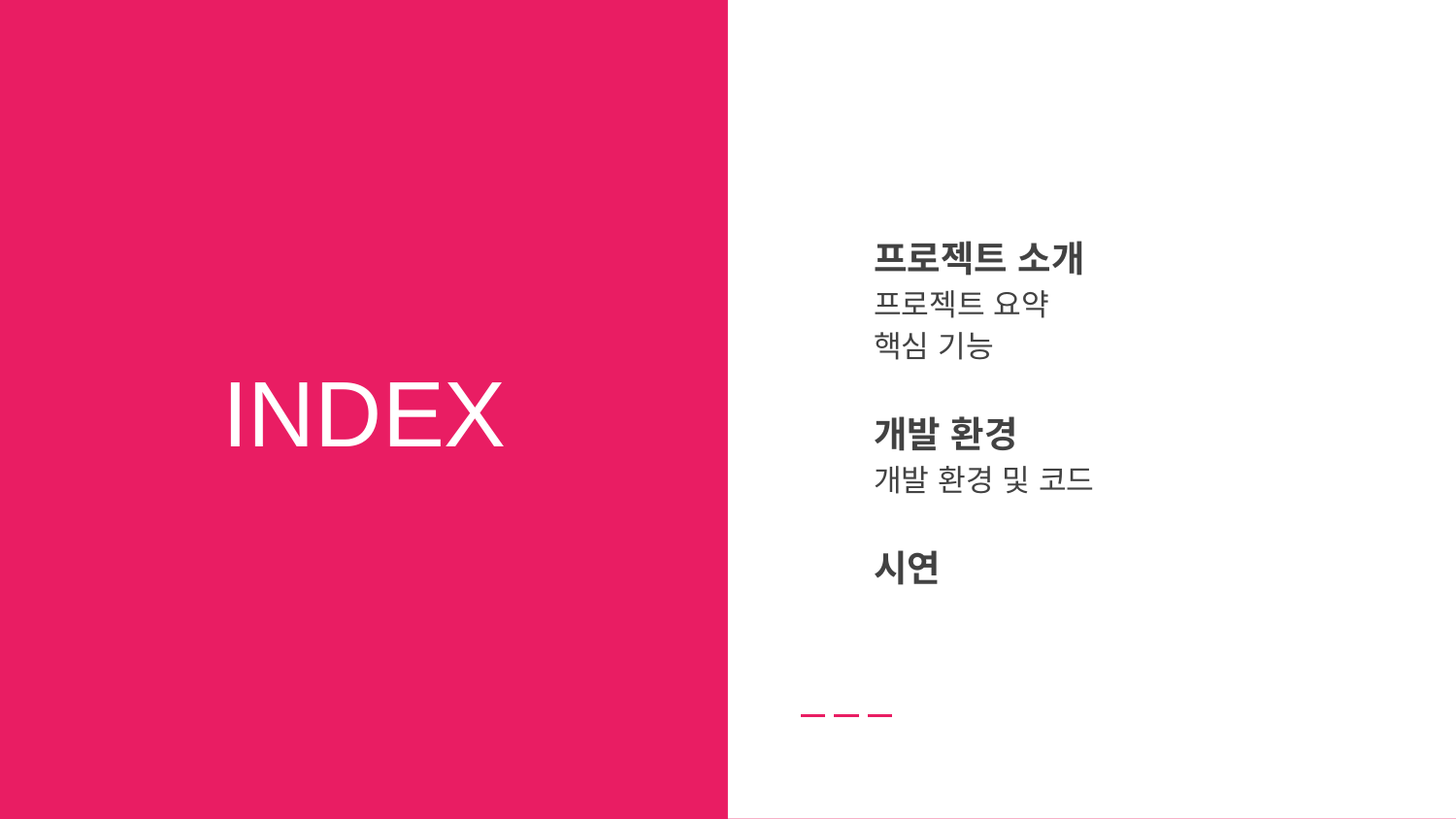

프로젝트 소개
프로젝트 요약
핵심 기능

개발 환경
개발 환경 및 코드

시연
# INDEX